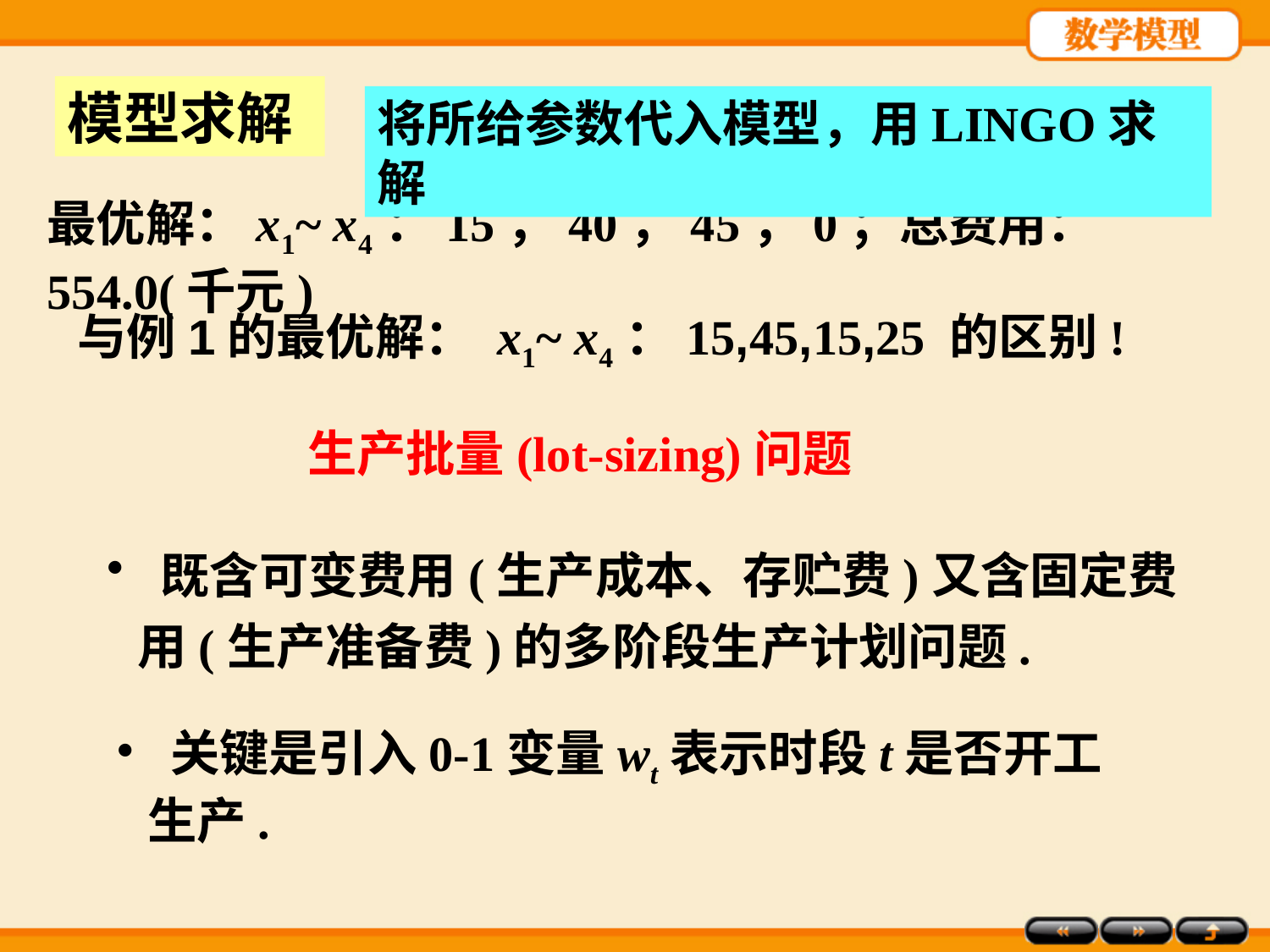

模型求解
将所给参数代入模型，用LINGO求解
最优解：x1~ x4：15，40，45，0；总费用：554.0(千元)
与例1的最优解： x1~ x4：15,45,15,25 的区别!
生产批量(lot-sizing)问题
 既含可变费用(生产成本、存贮费)又含固定费用(生产准备费)的多阶段生产计划问题.
 关键是引入0-1变量wt表示时段t是否开工生产.